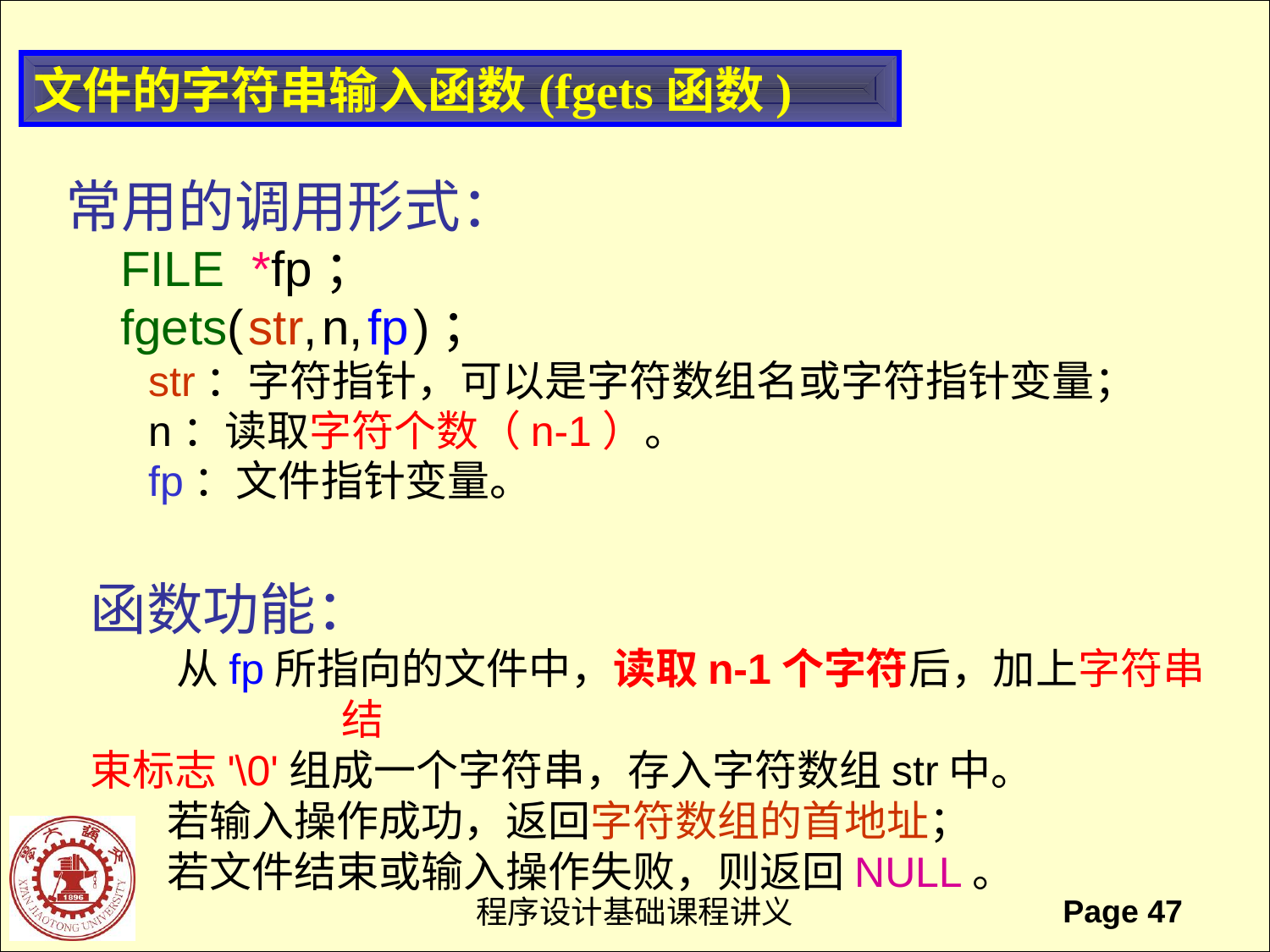

文件的字符串输入函数(fgets函数)
常用的调用形式：
    FILE  *fp；
    fgets( str, n, fp )；
       str：字符指针，可以是字符数组名或字符指针变量；
       n：读取字符个数（n-1）。
       fp：文件指针变量。
函数功能：
        从fp所指向的文件中，读取n-1个字符后，加上字符串结
束标志'\0'组成一个字符串，存入字符数组str中。
       若输入操作成功，返回字符数组的首地址；
       若文件结束或输入操作失败，则返回NULL。